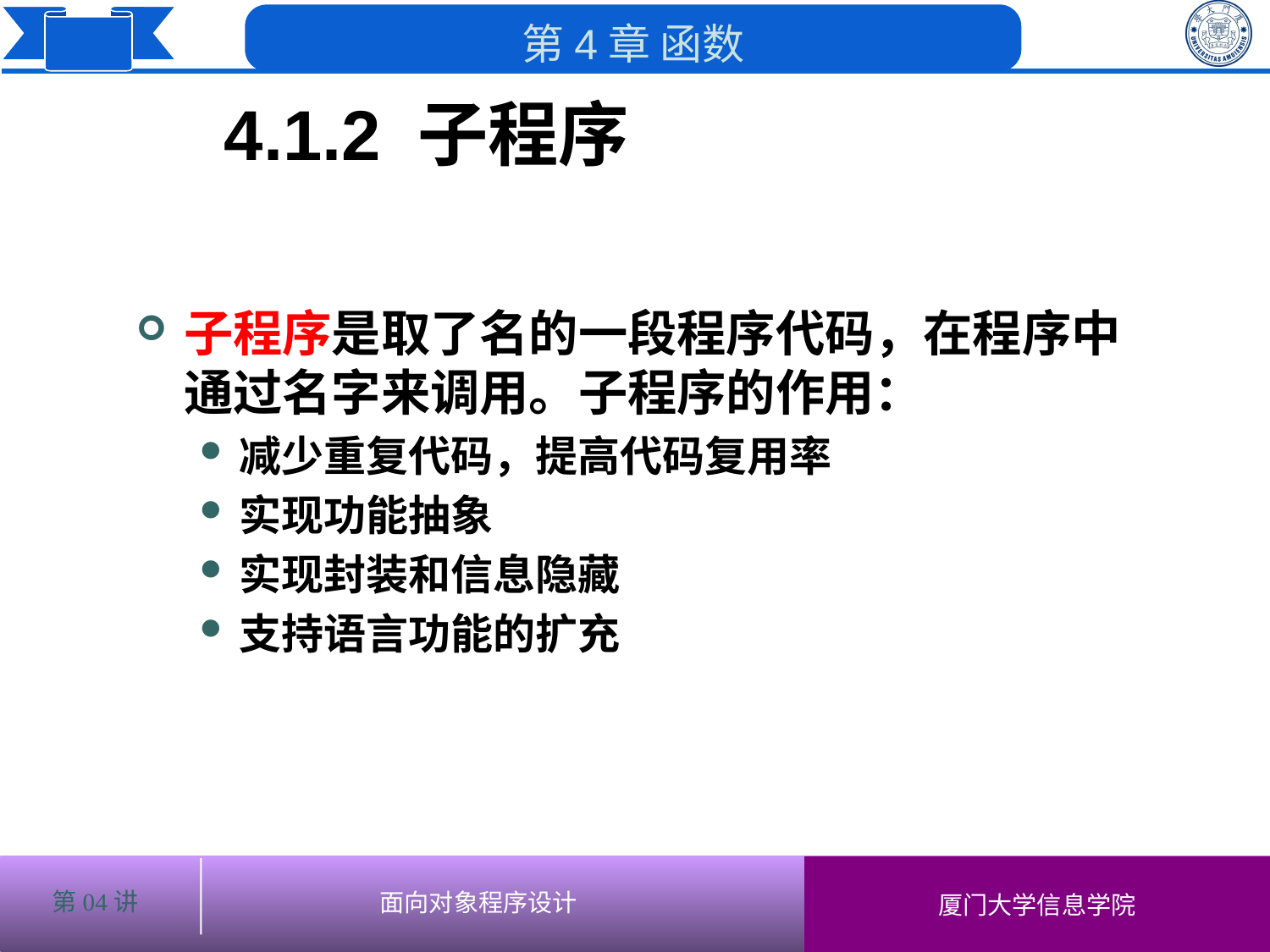

4.1.2 子程序
子程序是取了名的一段程序代码，在程序中通过名字来调用。子程序的作用：
减少重复代码，提高代码复用率
实现功能抽象
实现封装和信息隐藏
支持语言功能的扩充
4